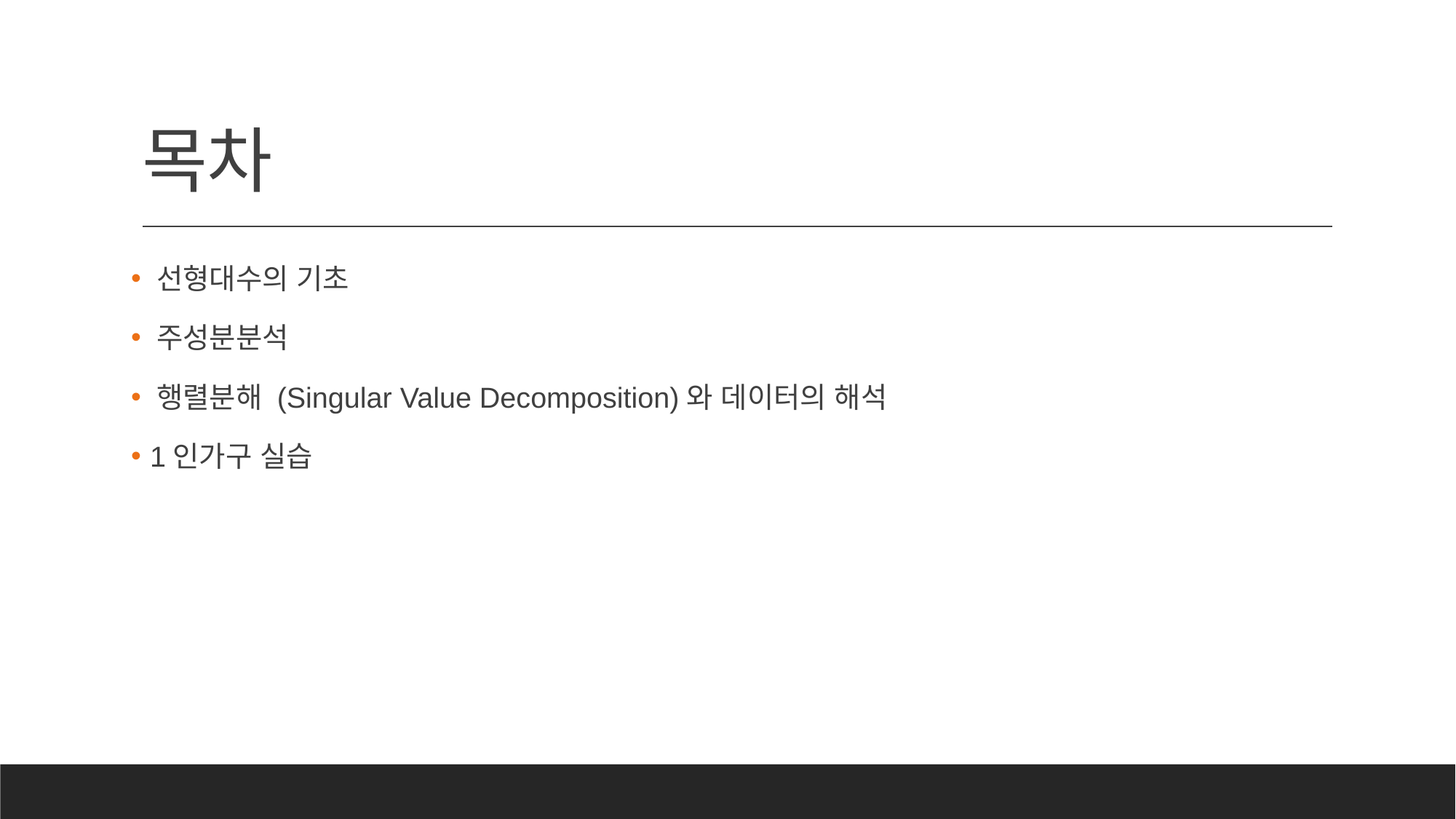

# 목차
 선형대수의 기초
 주성분분석
 행렬분해 (Singular Value Decomposition)와 데이터의 해석
 1인가구 실습